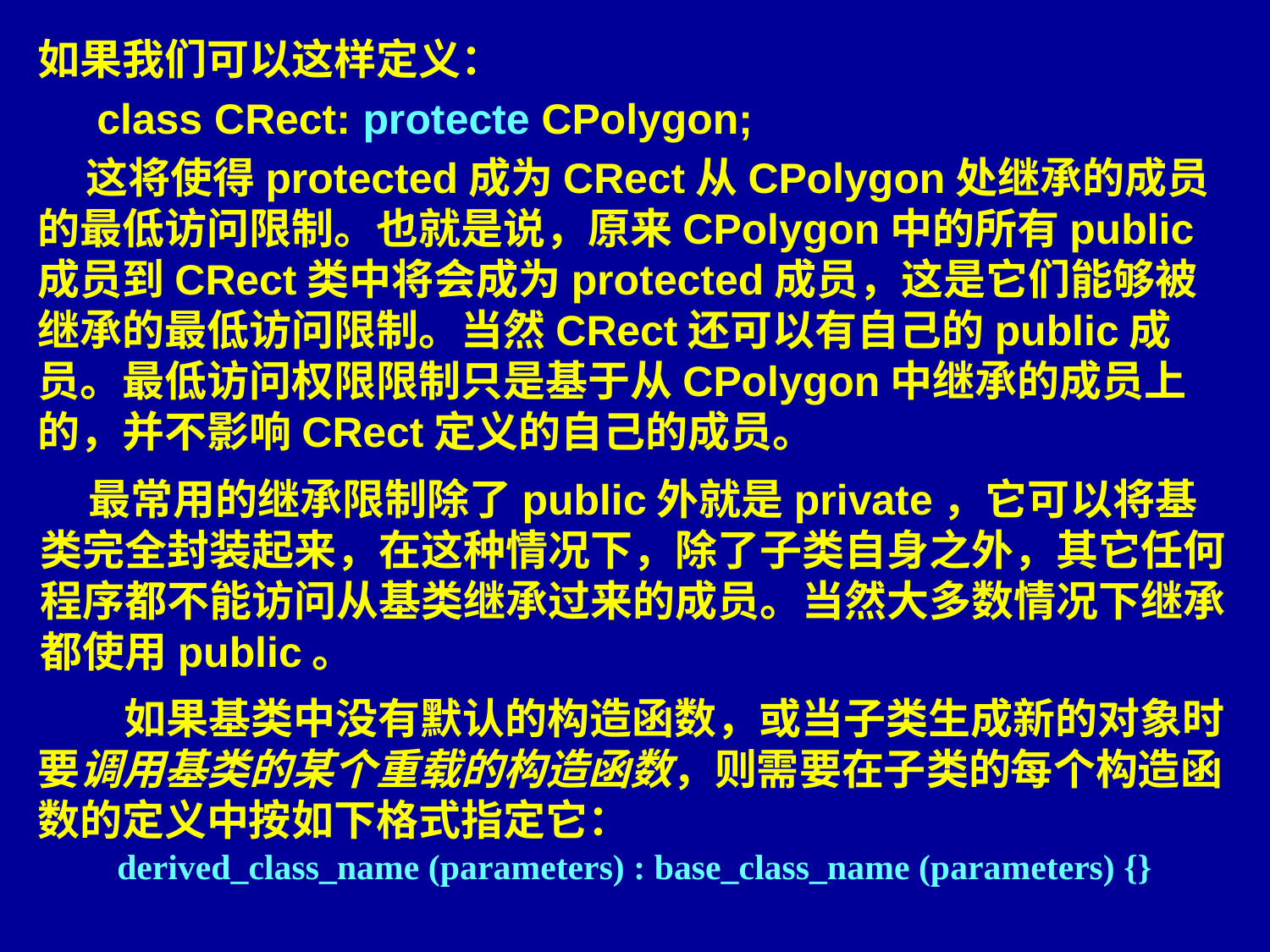

如果我们可以这样定义：
     class CRect: protecte CPolygon;
    这将使得protected成为CRect从CPolygon处继承的成员的最低访问限制。也就是说，原来CPolygon中的所有public成员到CRect类中将会成为protected成员，这是它们能够被继承的最低访问限制。当然CRect还可以有自己的public成员。最低访问权限限制只是基于从CPolygon中继承的成员上的，并不影响CRect定义的自己的成员。
    最常用的继承限制除了public外就是private，它可以将基类完全封装起来，在这种情况下，除了子类自身之外，其它任何程序都不能访问从基类继承过来的成员。当然大多数情况下继承都使用public。
        如果基类中没有默认的构造函数，或当子类生成新的对象时要调用基类的某个重载的构造函数，则需要在子类的每个构造函数的定义中按如下格式指定它：
derived_class_name (parameters) : base_class_name (parameters) {}